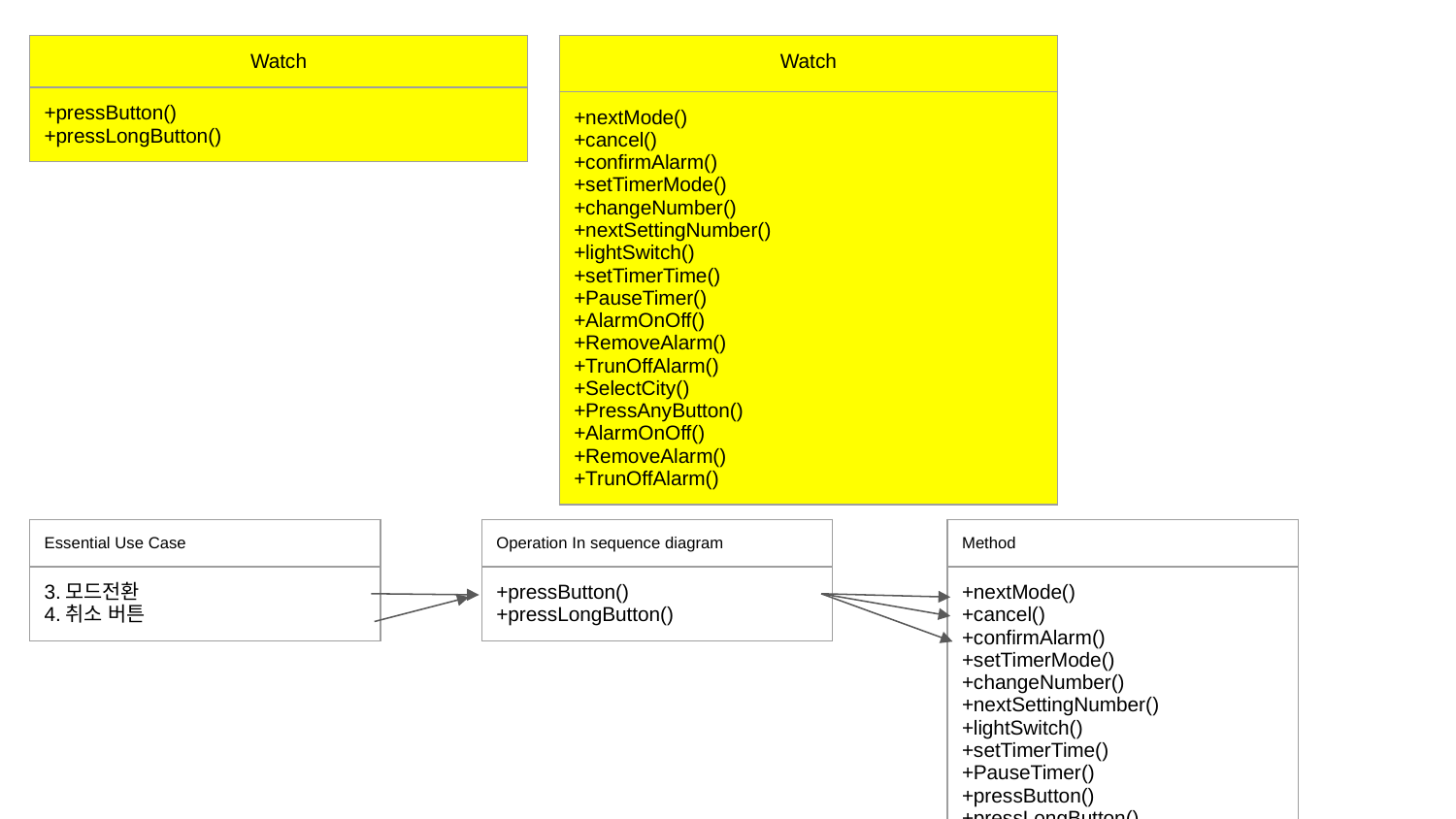

| Watch |
| --- |
| +pressButton() +pressLongButton() |
| Watch |
| --- |
| +nextMode() +cancel() +confirmAlarm() +setTimerMode() +changeNumber() +nextSettingNumber() +lightSwitch() +setTimerTime() +PauseTimer() +AlarmOnOff() +RemoveAlarm() +TrunOffAlarm() +SelectCity() +PressAnyButton() +AlarmOnOff() +RemoveAlarm() +TrunOffAlarm() |
| Essential Use Case |
| --- |
| 3.모드전환 4.취소 버튼 |
| Operation In sequence diagram |
| --- |
| +pressButton() +pressLongButton() |
| Method |
| --- |
| +nextMode() +cancel() +confirmAlarm() +setTimerMode() +changeNumber() +nextSettingNumber() +lightSwitch() +setTimerTime() +PauseTimer() +pressButton() +pressLongButton() +PressAFor1Sec() +SelectCity() +PressAnyButton() |